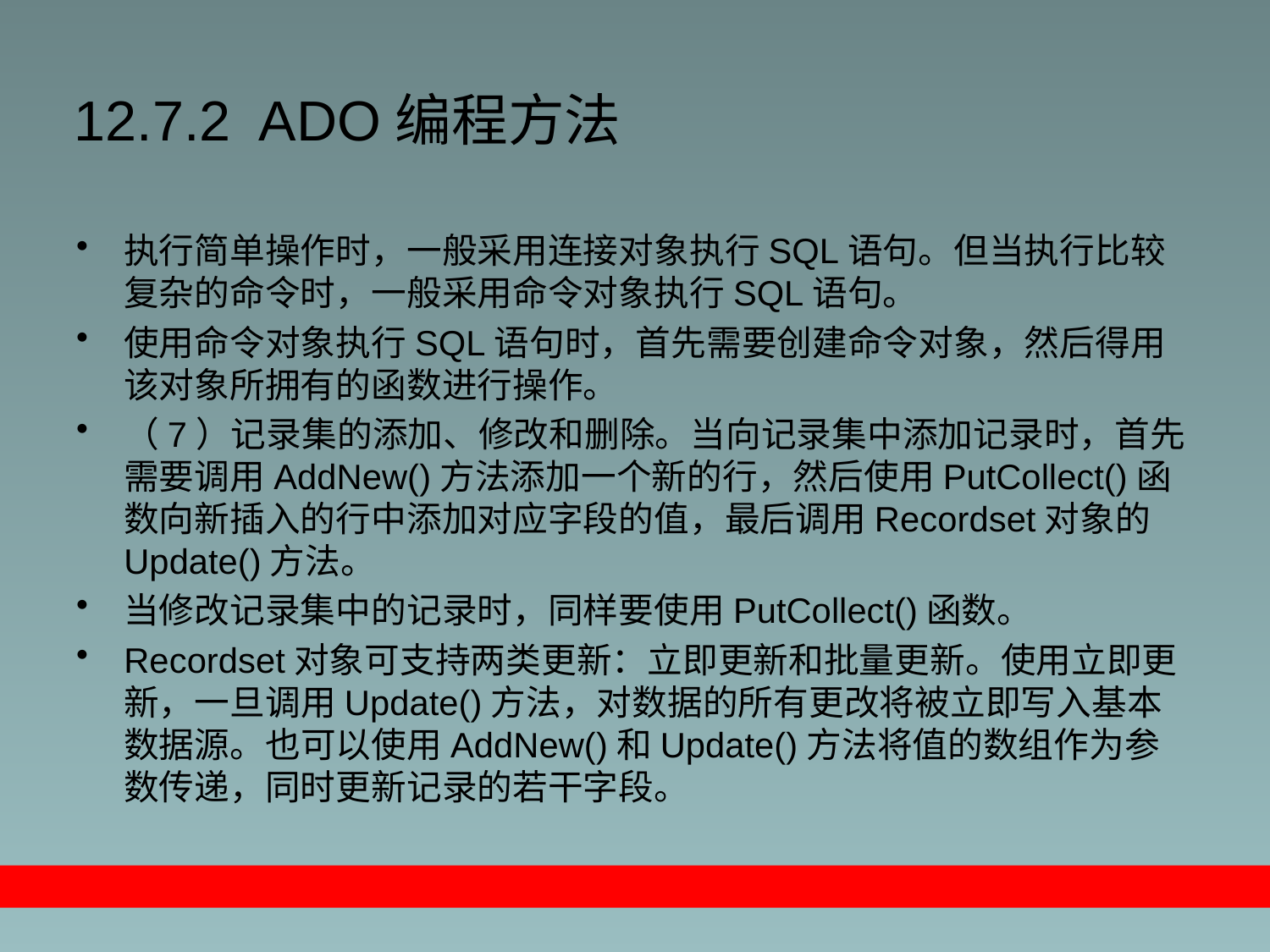

# 12.7.2  ADO编程方法
执行简单操作时，一般采用连接对象执行SQL语句。但当执行比较复杂的命令时，一般采用命令对象执行SQL语句。
使用命令对象执行SQL语句时，首先需要创建命令对象，然后得用该对象所拥有的函数进行操作。
（7）记录集的添加、修改和删除。当向记录集中添加记录时，首先需要调用AddNew()方法添加一个新的行，然后使用PutCollect()函数向新插入的行中添加对应字段的值，最后调用Recordset对象的Update()方法。
当修改记录集中的记录时，同样要使用PutCollect()函数。
Recordset对象可支持两类更新：立即更新和批量更新。使用立即更新，一旦调用Update()方法，对数据的所有更改将被立即写入基本数据源。也可以使用AddNew()和Update()方法将值的数组作为参数传递，同时更新记录的若干字段。